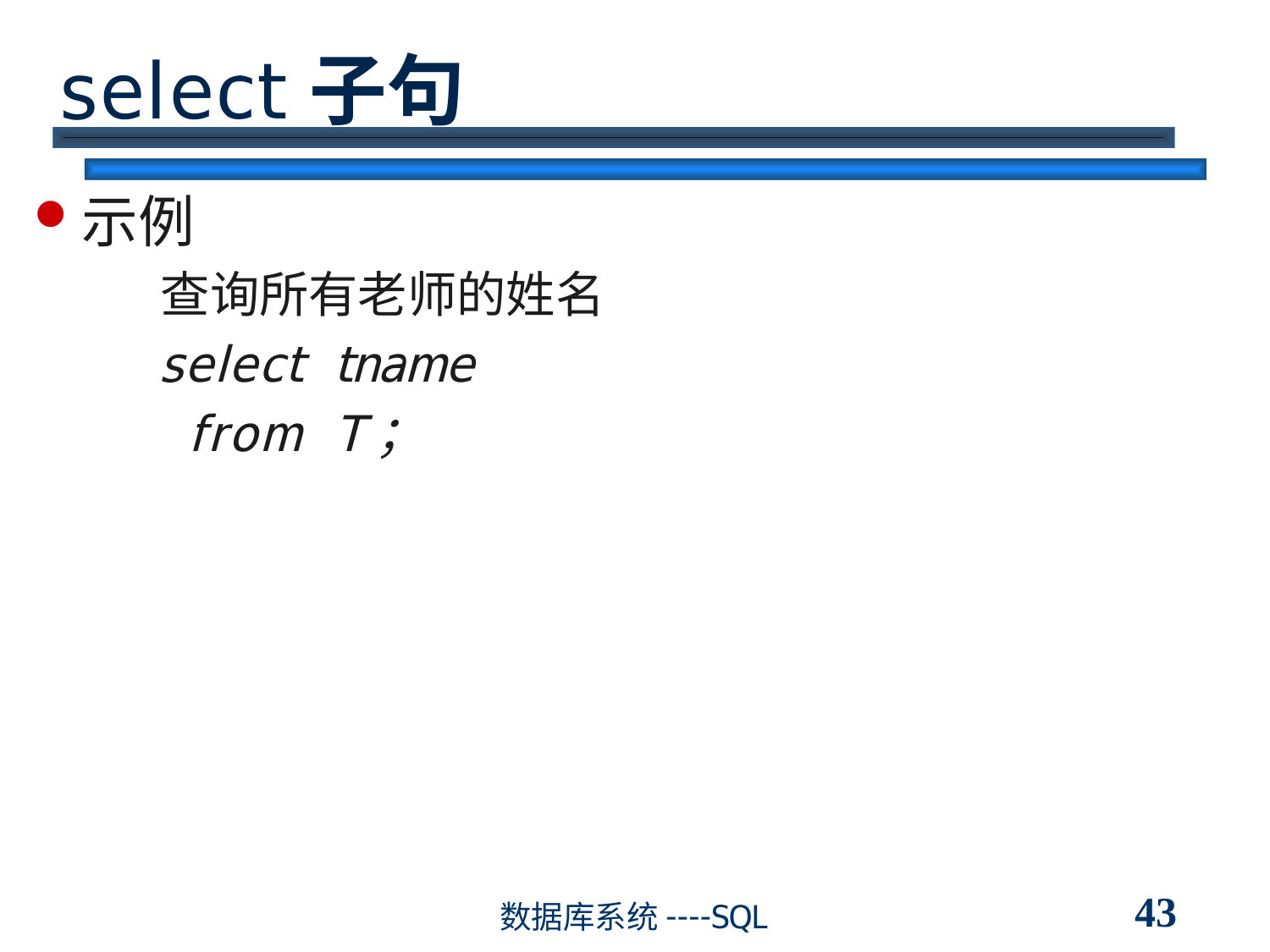

# select子句
示例
查询所有老师的姓名
select	 tname
  from	 T；

43
数据库系统----SQL